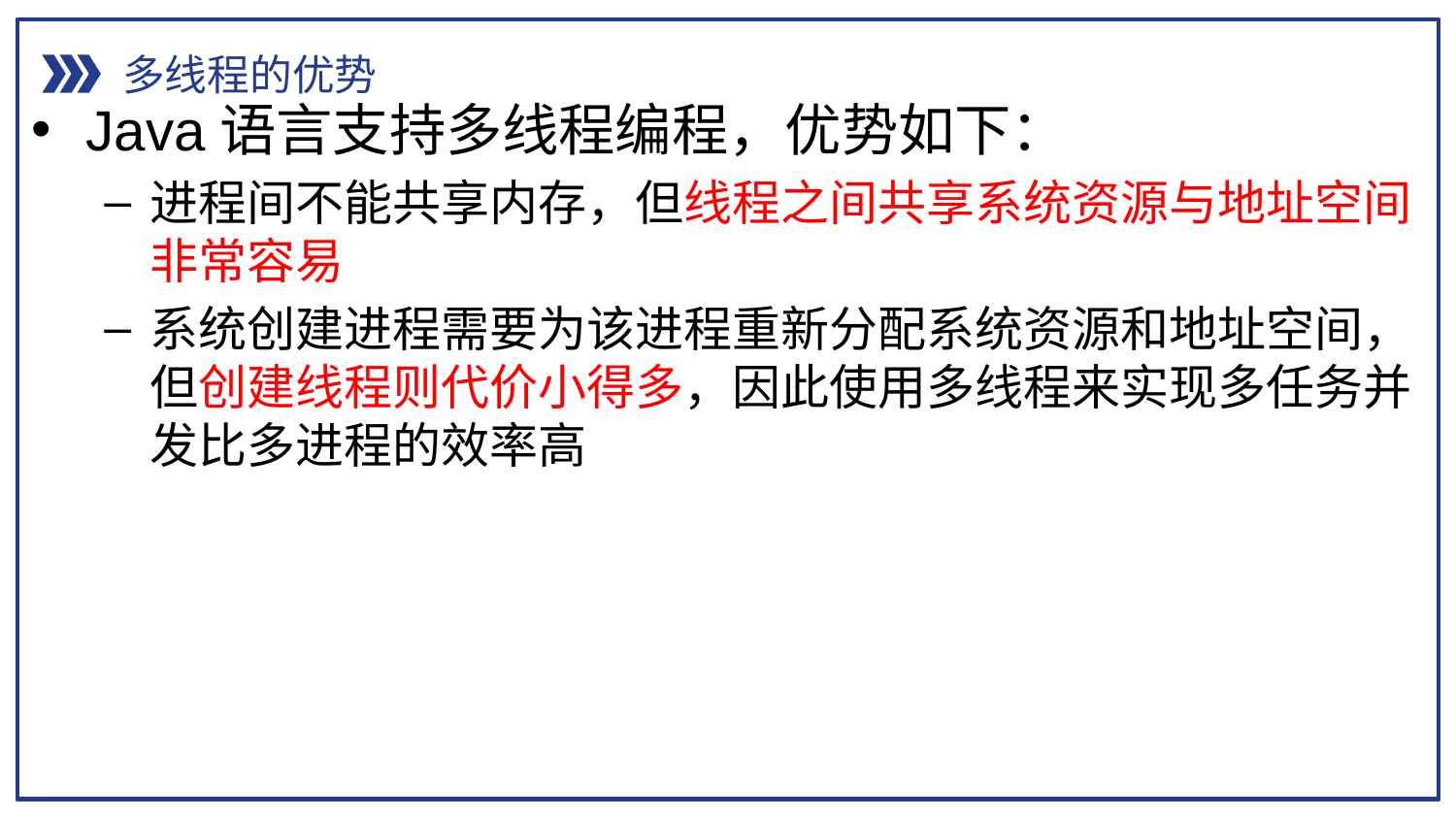

多线程的优势

Java语言支持多线程编程，优势如下：
进程间不能共享内存，但线程之间共享系统资源与地址空间非常容易
系统创建进程需要为该进程重新分配系统资源和地址空间，但创建线程则代价小得多，因此使用多线程来实现多任务并发比多进程的效率高